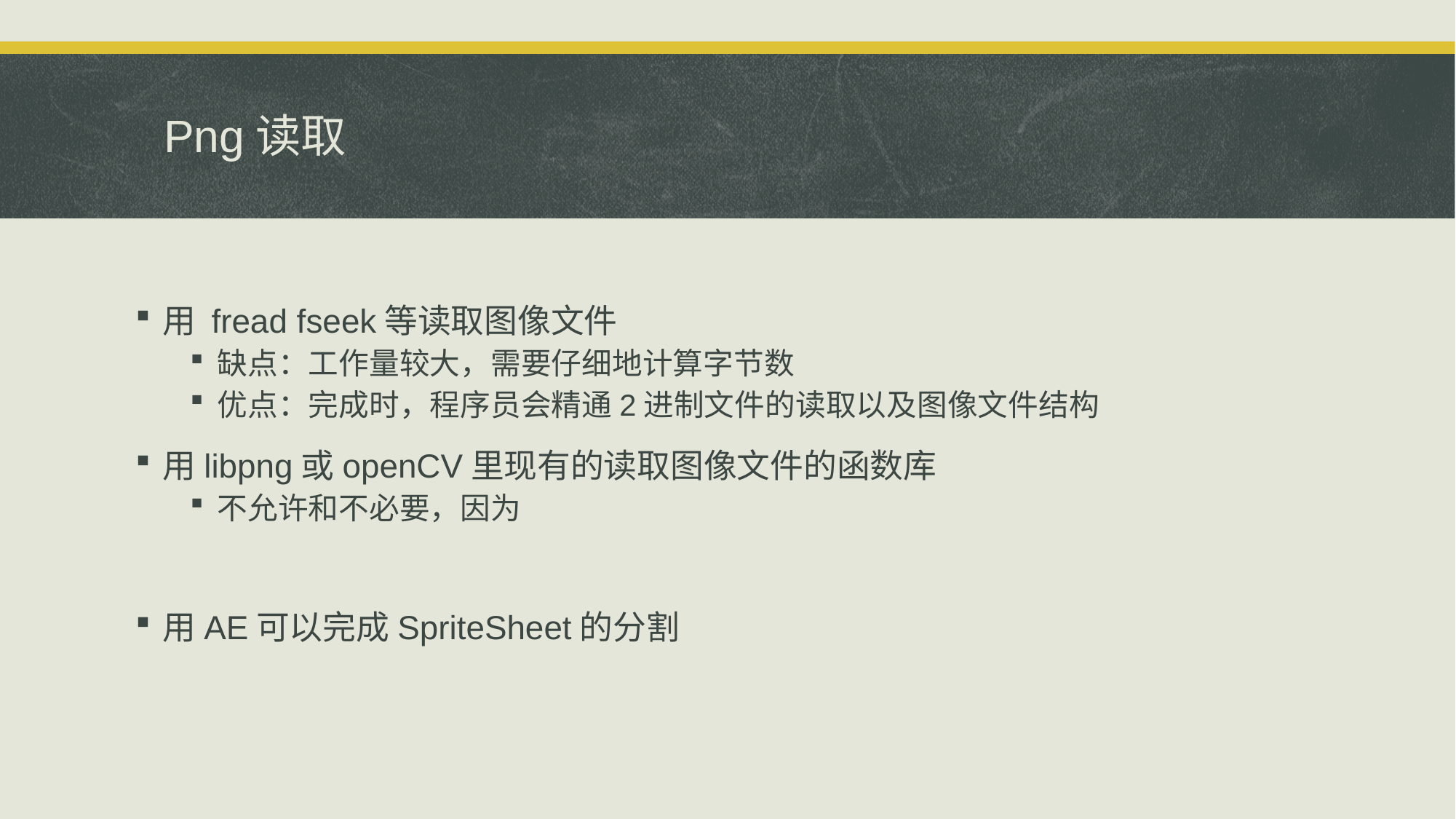

# Png读取
用 fread fseek等读取图像文件
缺点：工作量较大，需要仔细地计算字节数
优点：完成时，程序员会精通2进制文件的读取以及图像文件结构
用libpng或openCV里现有的读取图像文件的函数库
不允许和不必要，因为

用AE可以完成SpriteSheet的分割